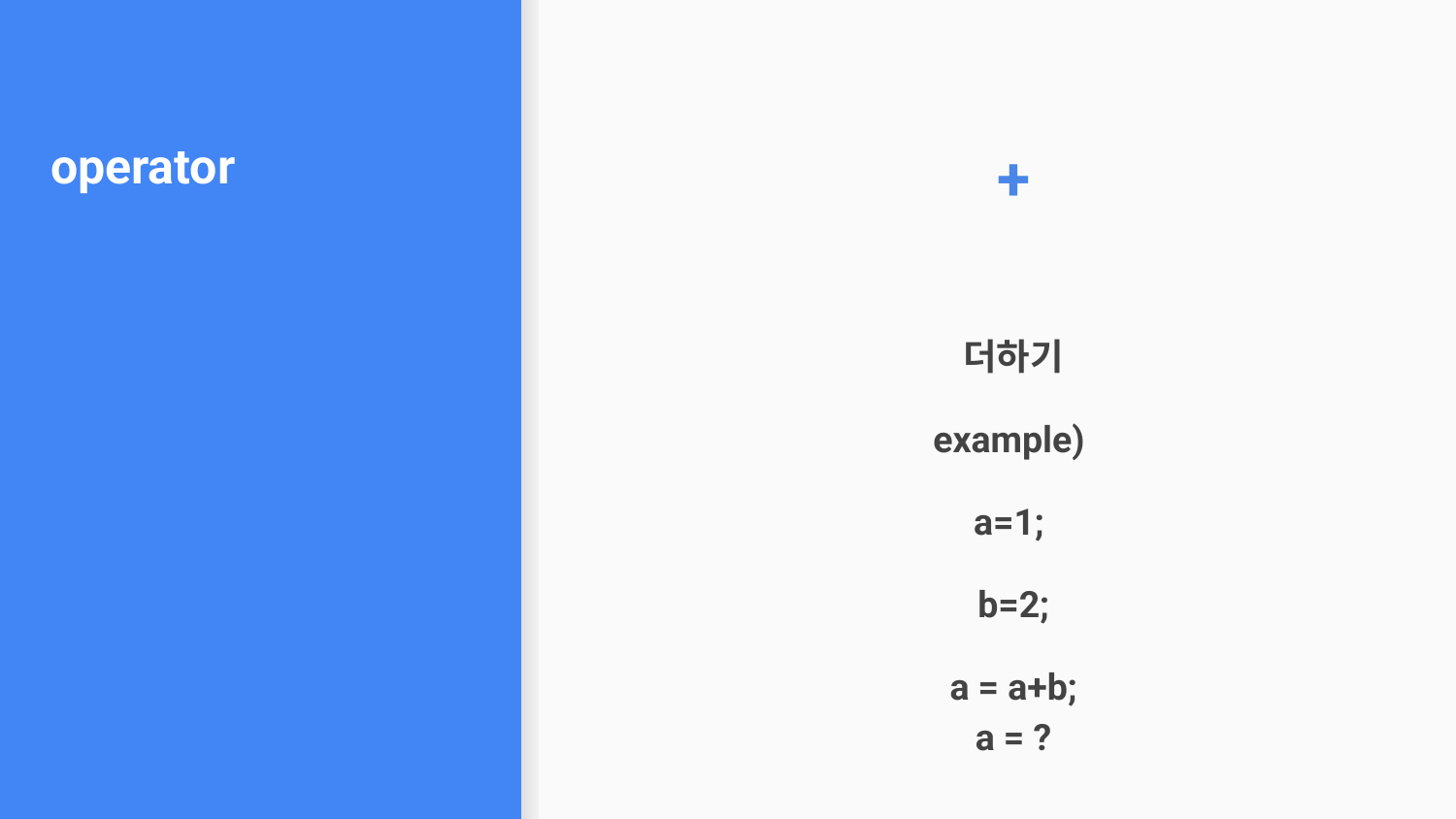

# operator
+

더하기
example)
a=1;
b=2;
a = a+b;
a = ?